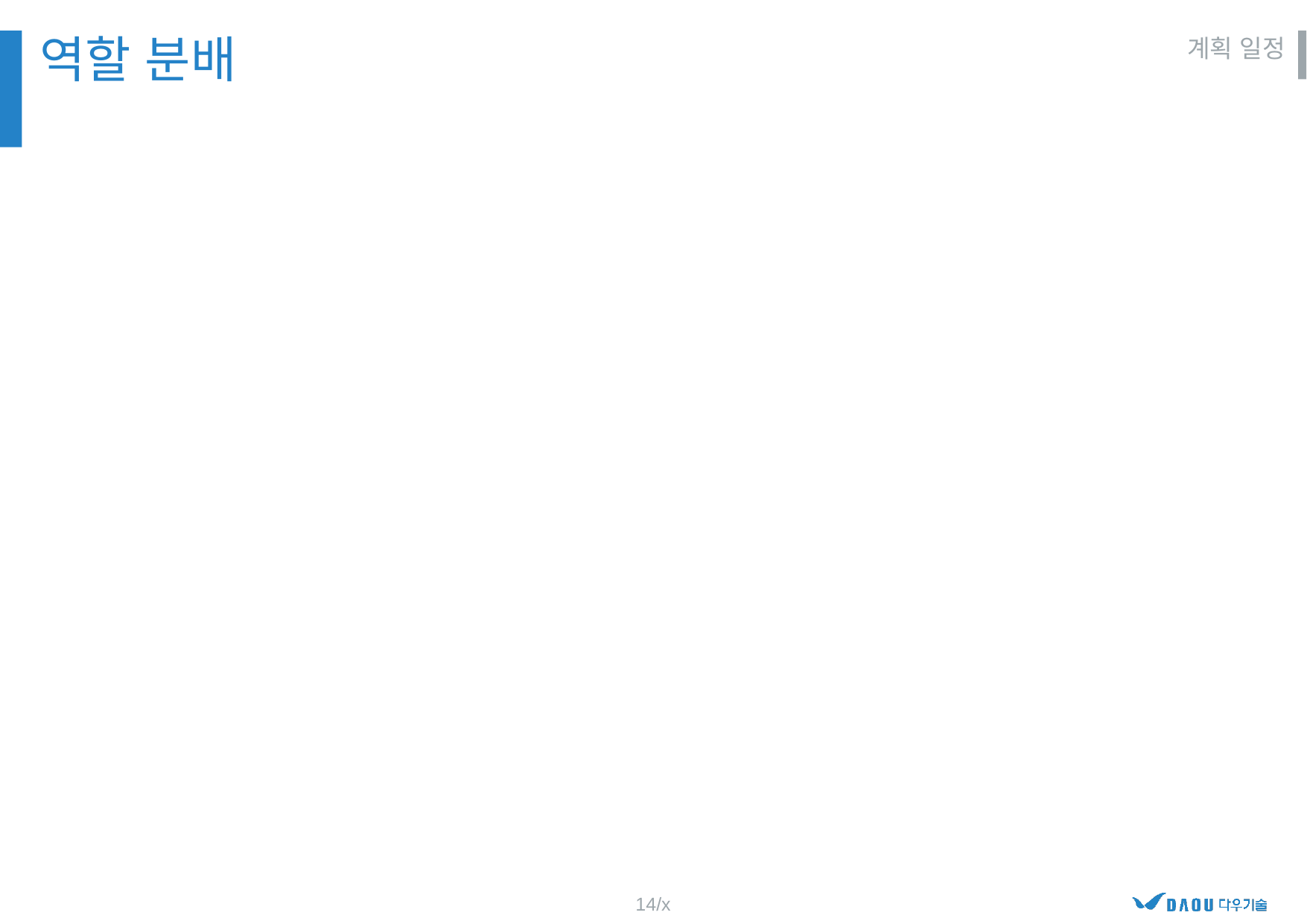

최지은
역할 분배
계획 일정

정유미
윤희경